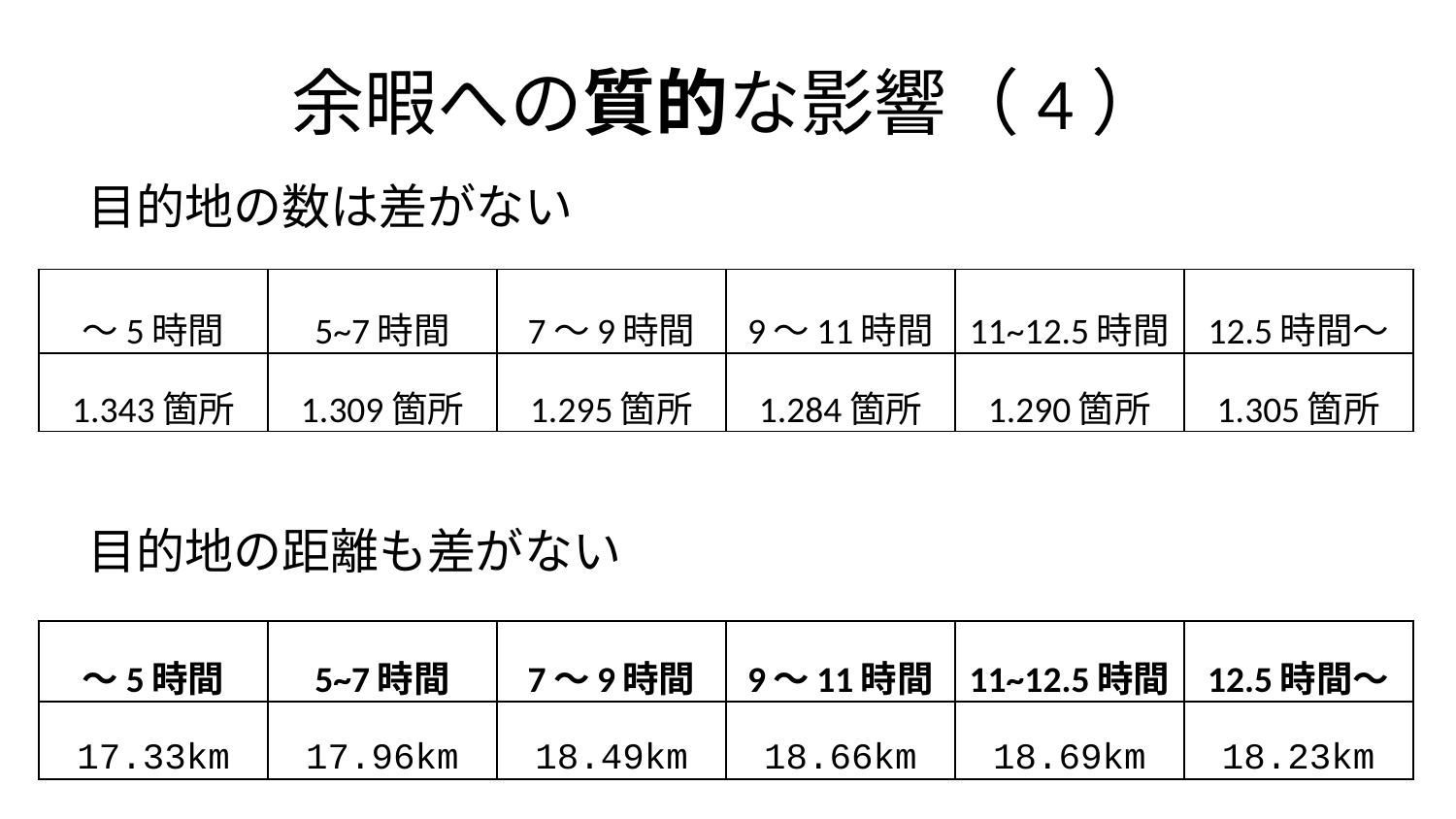

# 余暇への質的な影響（4）
目的地の数は差がない
| 〜5時間 | 5~7時間 | 7〜9時間 | 9〜11時間 | 11~12.5時間 | 12.5時間〜 |
| --- | --- | --- | --- | --- | --- |
| 1.343箇所 | 1.309箇所 | 1.295箇所 | 1.284箇所 | 1.290箇所 | 1.305箇所 |
目的地の距離も差がない
| 〜5時間 | 5~7時間 | 7〜9時間 | 9〜11時間 | 11~12.5時間 | 12.5時間〜 |
| --- | --- | --- | --- | --- | --- |
| 17.33km | 17.96km | 18.49km | 18.66km | 18.69km | 18.23km |